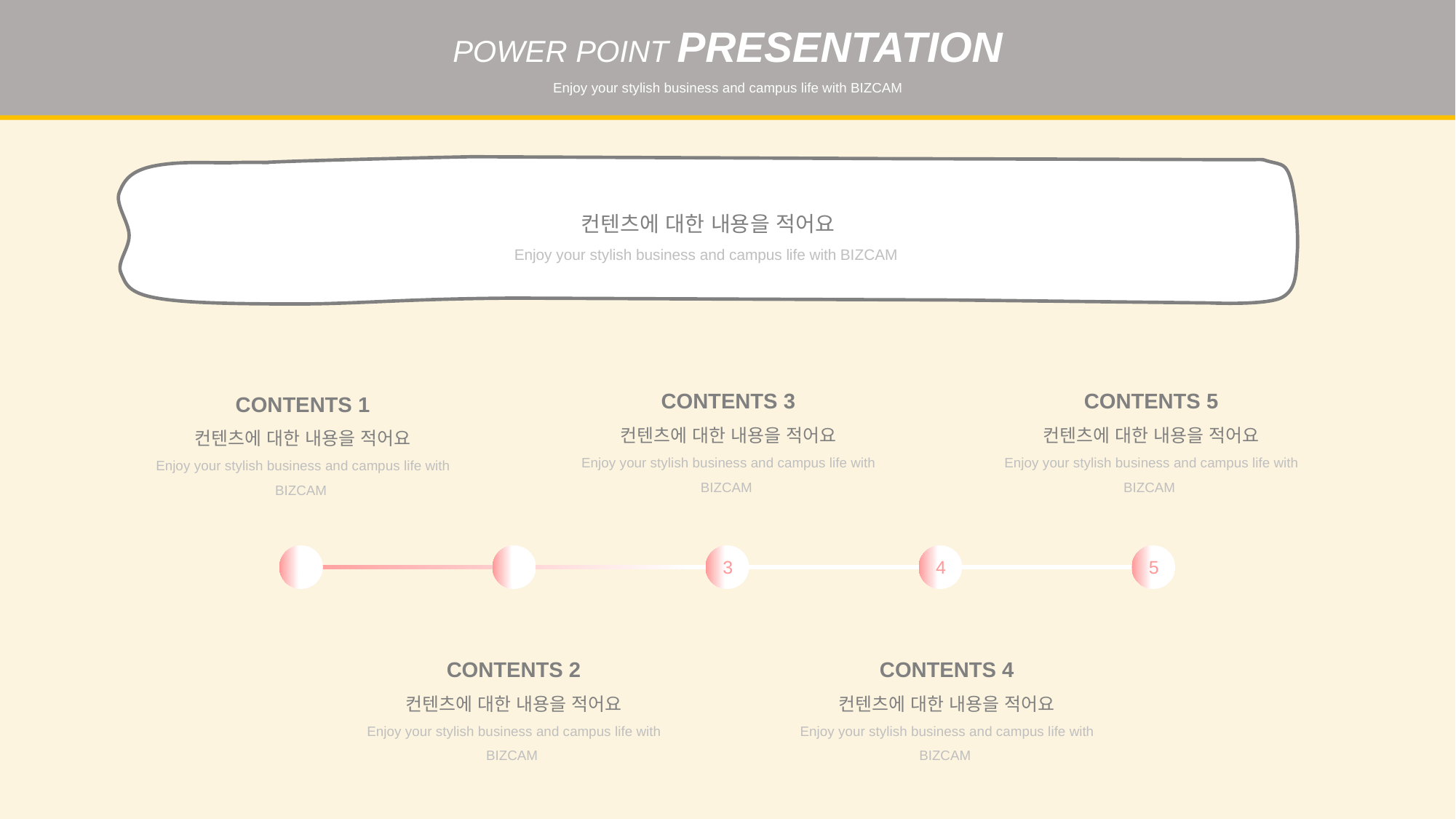

POWER POINT PRESENTATION
Enjoy your stylish business and campus life with BIZCAM
컨텐츠에 대한 내용을 적어요
Enjoy your stylish business and campus life with BIZCAM
CONTENTS 5
컨텐츠에 대한 내용을 적어요
Enjoy your stylish business and campus life with BIZCAM
CONTENTS 3
컨텐츠에 대한 내용을 적어요
Enjoy your stylish business and campus life with BIZCAM
CONTENTS 1
컨텐츠에 대한 내용을 적어요
Enjoy your stylish business and campus life with BIZCAM
1
2
3
4
5

CONTENTS 4
컨텐츠에 대한 내용을 적어요
Enjoy your stylish business and campus life with BIZCAM
CONTENTS 2
컨텐츠에 대한 내용을 적어요
Enjoy your stylish business and campus life with BIZCAM